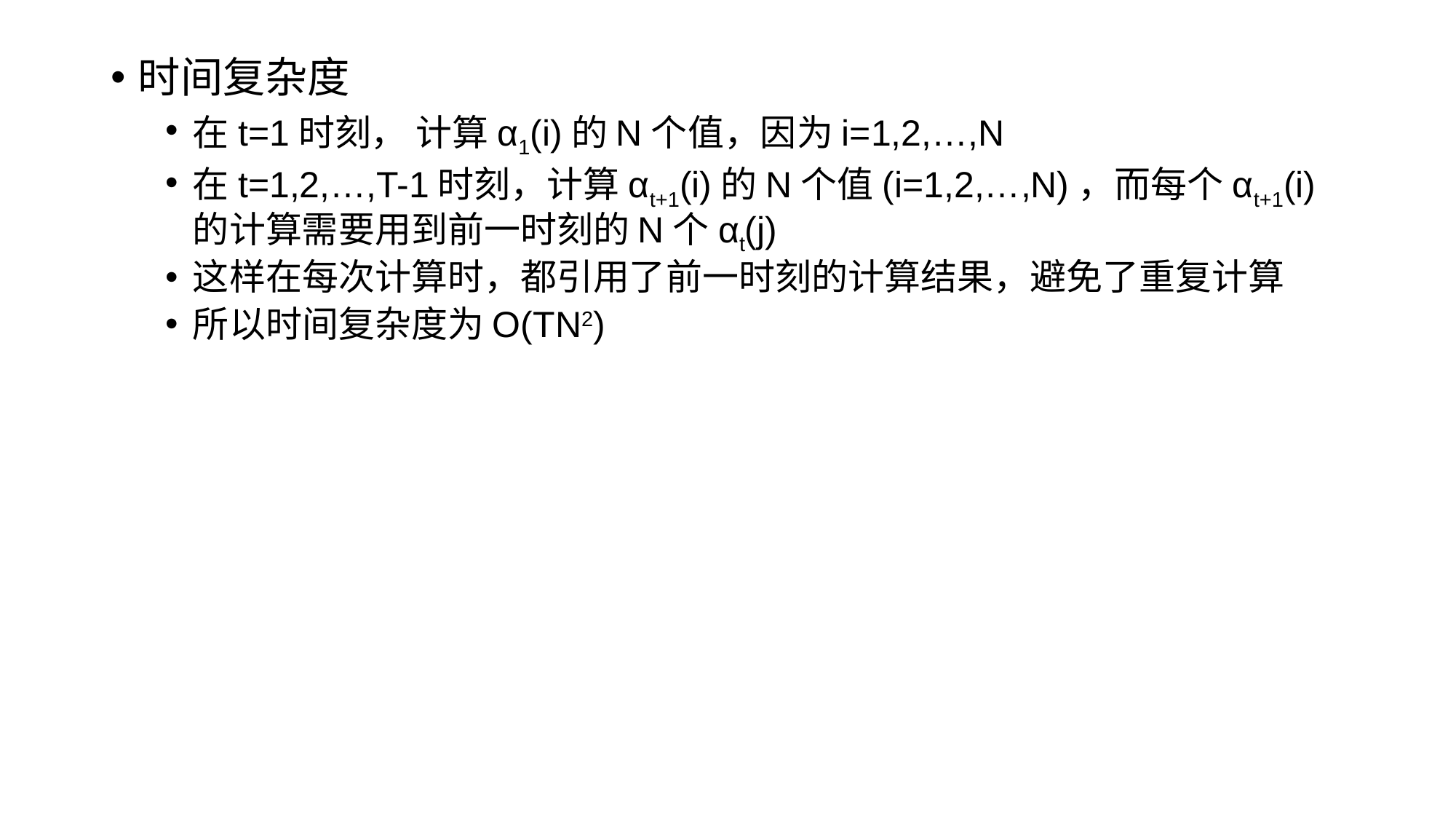

时间复杂度
在t=1时刻， 计算α1(i)的N个值，因为i=1,2,…,N
在t=1,2,…,T-1时刻，计算αt+1(i)的N个值(i=1,2,…,N)，而每个αt+1(i)的计算需要用到前一时刻的N个αt(j)
这样在每次计算时，都引用了前一时刻的计算结果，避免了重复计算
所以时间复杂度为O(TN2)